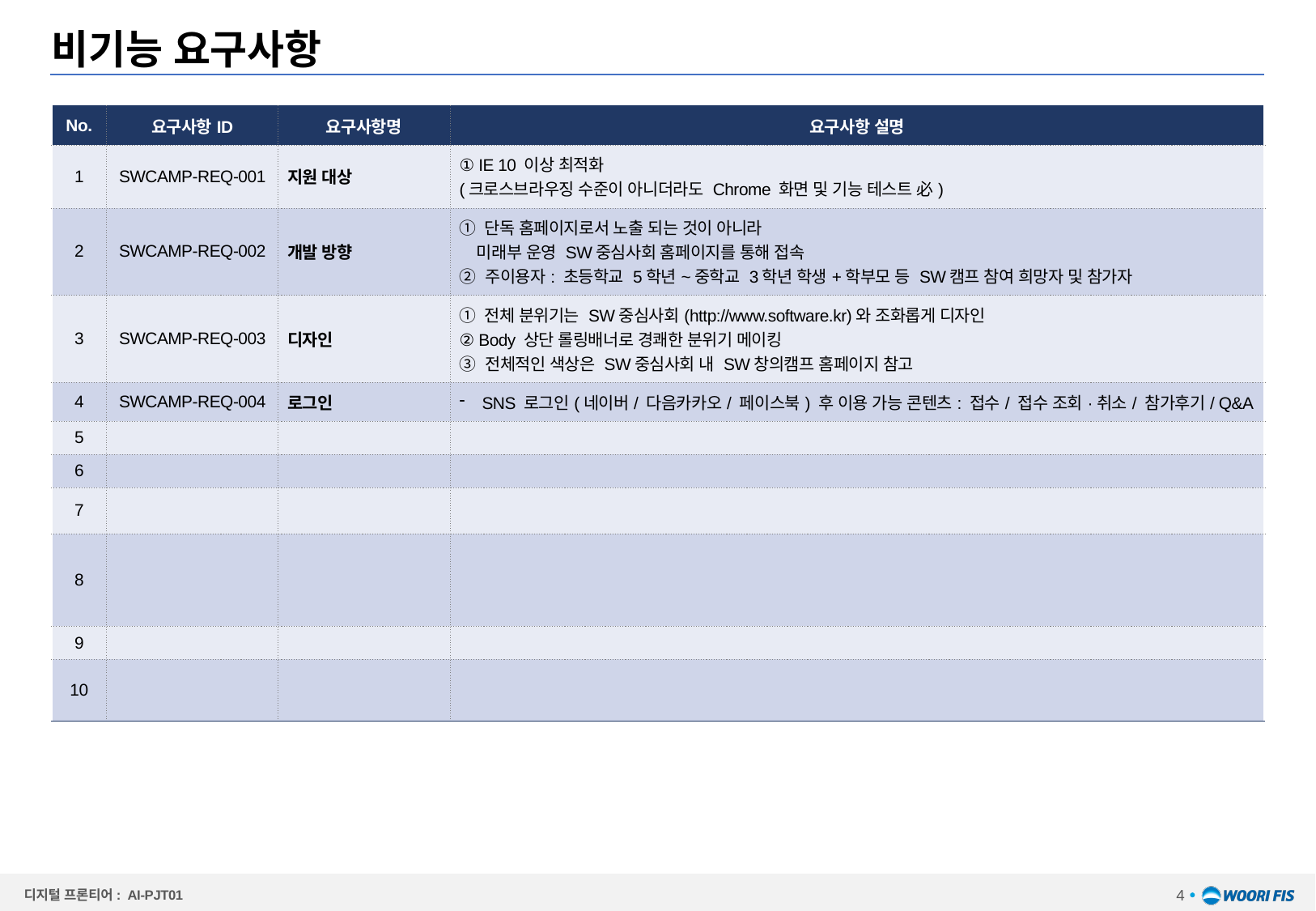

# 비기능 요구사항
| No. | 요구사항ID | 요구사항명 | 요구사항 설명 |
| --- | --- | --- | --- |
| 1 | SWCAMP-REQ-001 | 지원 대상 | ① IE 10 이상 최적화 (크로스브라우징 수준이 아니더라도 Chrome 화면 및 기능 테스트 必) |
| 2 | SWCAMP-REQ-002 | 개발 방향 | ① 단독 홈페이지로서 노출 되는 것이 아니라 미래부 운영 SW중심사회 홈페이지를 통해 접속 ② 주이용자: 초등학교 5학년~중학교 3학년 학생+학부모 등 SW캠프 참여 희망자 및 참가자 |
| 3 | SWCAMP-REQ-003 | 디자인 | ① 전체 분위기는 SW중심사회(http://www.software.kr)와 조화롭게 디자인 ② Body 상단 롤링배너로 경쾌한 분위기 메이킹 ③ 전체적인 색상은 SW중심사회 내 SW창의캠프 홈페이지 참고 |
| 4 | SWCAMP-REQ-004 | 로그인 | SNS 로그인(네이버/ 다음카카오/ 페이스북) 후 이용 가능 콘텐츠: 접수/ 접수 조회·취소/ 참가후기/ Q&A |
| 5 |  |  |  |
| 6 |  |  |  |
| 7 |  |  |  |
| 8 |  |  |  |
| 9 |  |  |  |
| 10 |  |  |  |